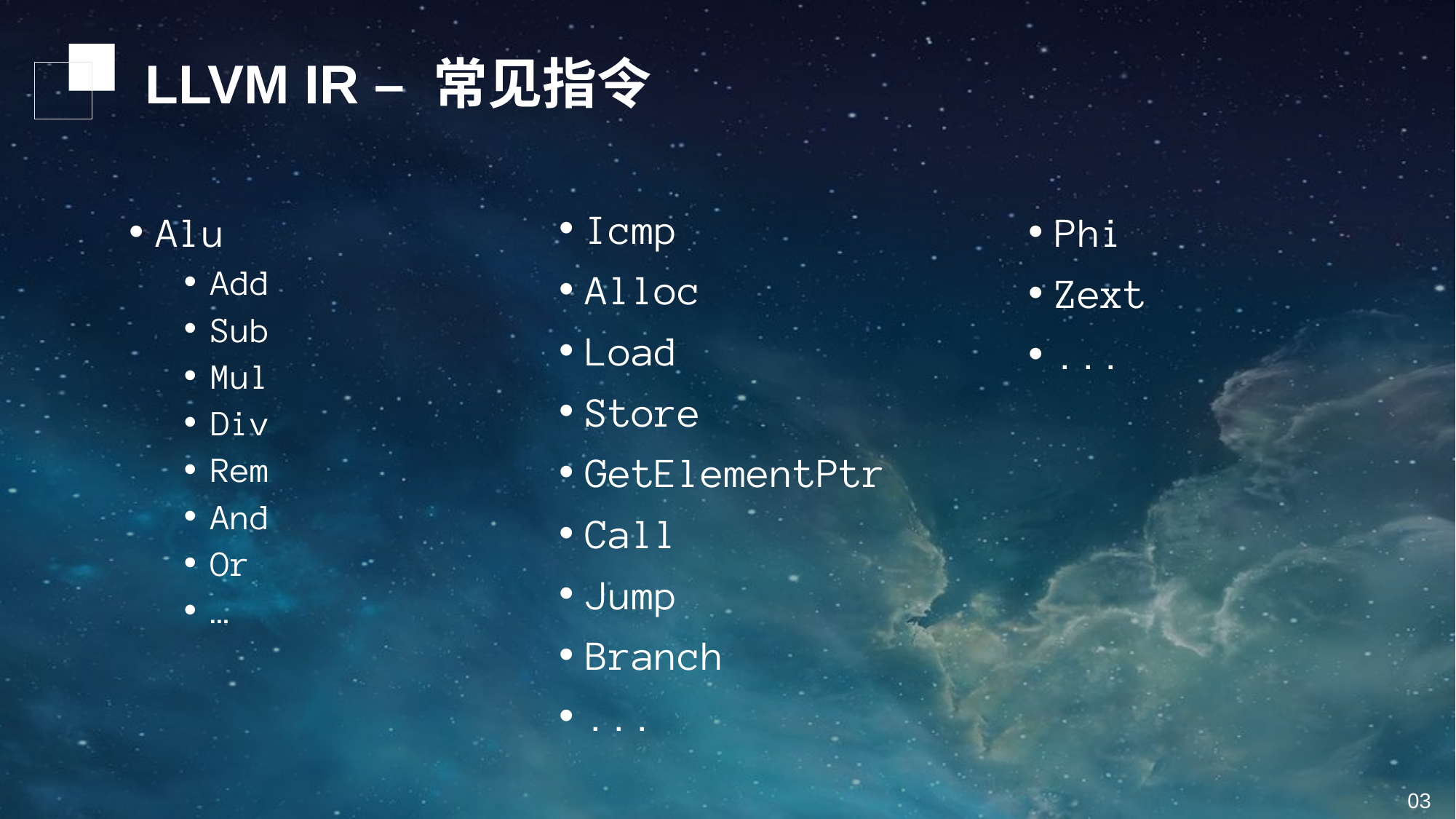

LLVM IR – 常见指令

Icmp
Alloc
Load
Store
GetElementPtr
Call
Jump
Branch
...
Alu
Add
Sub
Mul
Div
Rem
And
Or
…
Phi
Zext
...
03